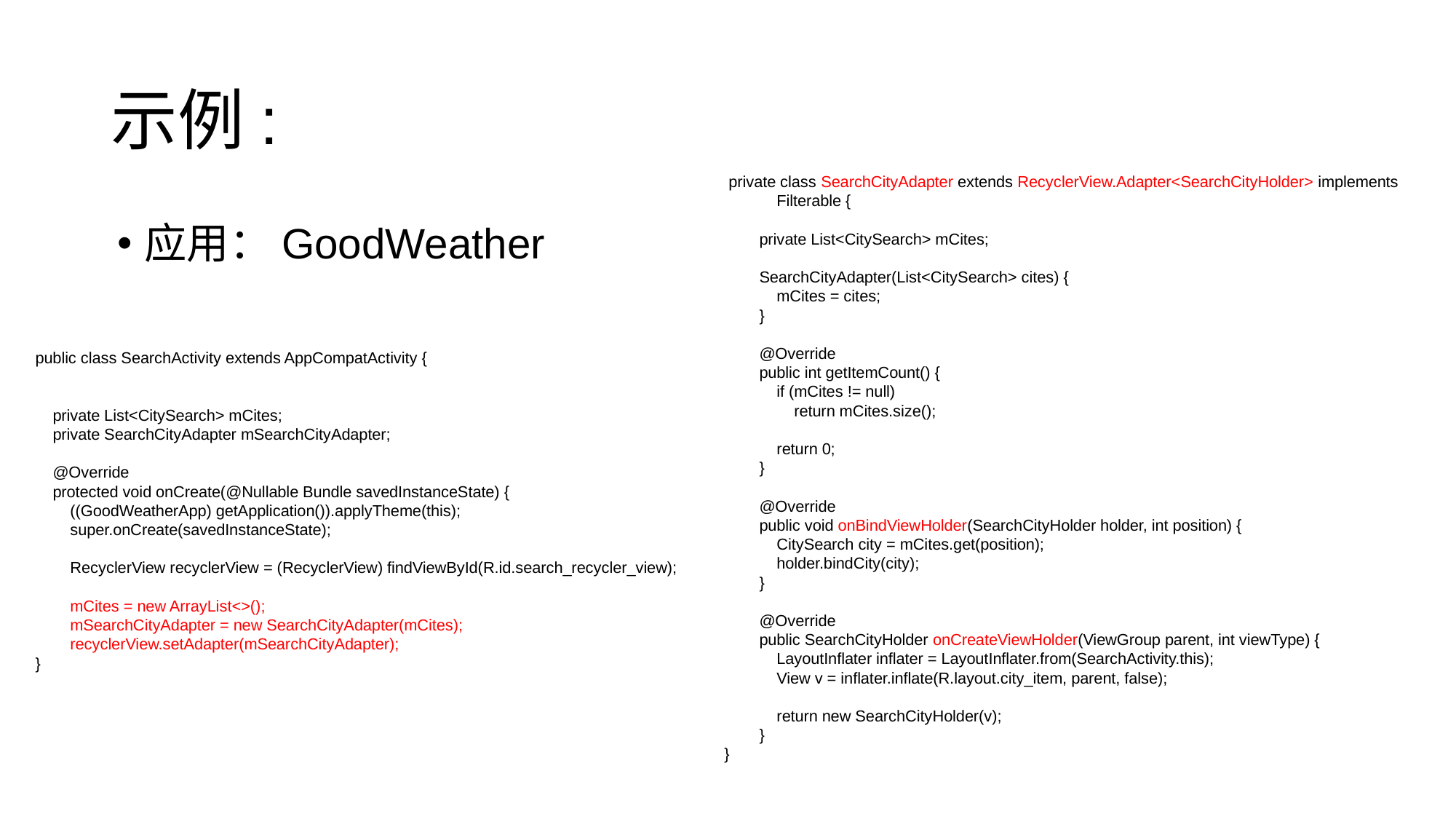

# 示例:
 private class SearchCityAdapter extends RecyclerView.Adapter<SearchCityHolder> implements
            Filterable {

        private List<CitySearch> mCites;

        SearchCityAdapter(List<CitySearch> cites) {
            mCites = cites;
        }

        @Override
        public int getItemCount() {
            if (mCites != null)
                return mCites.size();

            return 0;
        }

        @Override
        public void onBindViewHolder(SearchCityHolder holder, int position) {
            CitySearch city = mCites.get(position);
            holder.bindCity(city);
        }

        @Override
        public SearchCityHolder onCreateViewHolder(ViewGroup parent, int viewType) {
            LayoutInflater inflater = LayoutInflater.from(SearchActivity.this);
            View v = inflater.inflate(R.layout.city_item, parent, false);

            return new SearchCityHolder(v);
        }
}
应用：GoodWeather

public class SearchActivity extends AppCompatActivity {

    private List<CitySearch> mCites;
    private SearchCityAdapter mSearchCityAdapter;

    @Override
    protected void onCreate(@Nullable Bundle savedInstanceState) {
        ((GoodWeatherApp) getApplication()).applyTheme(this);
        super.onCreate(savedInstanceState);

        RecyclerView recyclerView = (RecyclerView) findViewById(R.id.search_recycler_view);

        mCites = new ArrayList<>();
        mSearchCityAdapter = new SearchCityAdapter(mCites);
        recyclerView.setAdapter(mSearchCityAdapter);
}